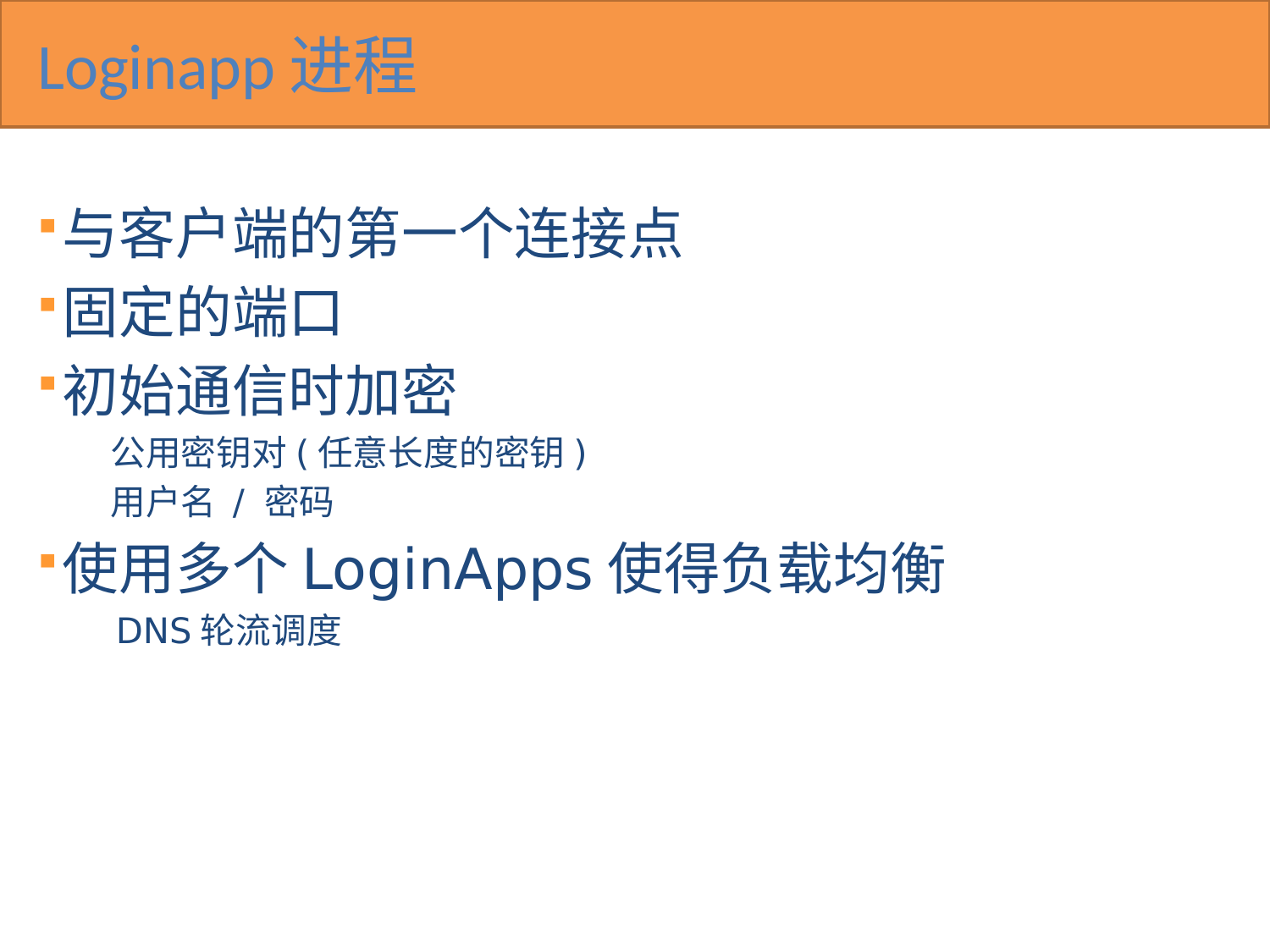

# Loginapp进程
与客户端的第一个连接点
固定的端口
初始通信时加密
     公用密钥对(任意长度的密钥)
     用户名 / 密码
使用多个LoginApps使得负载均衡
       DNS轮流调度